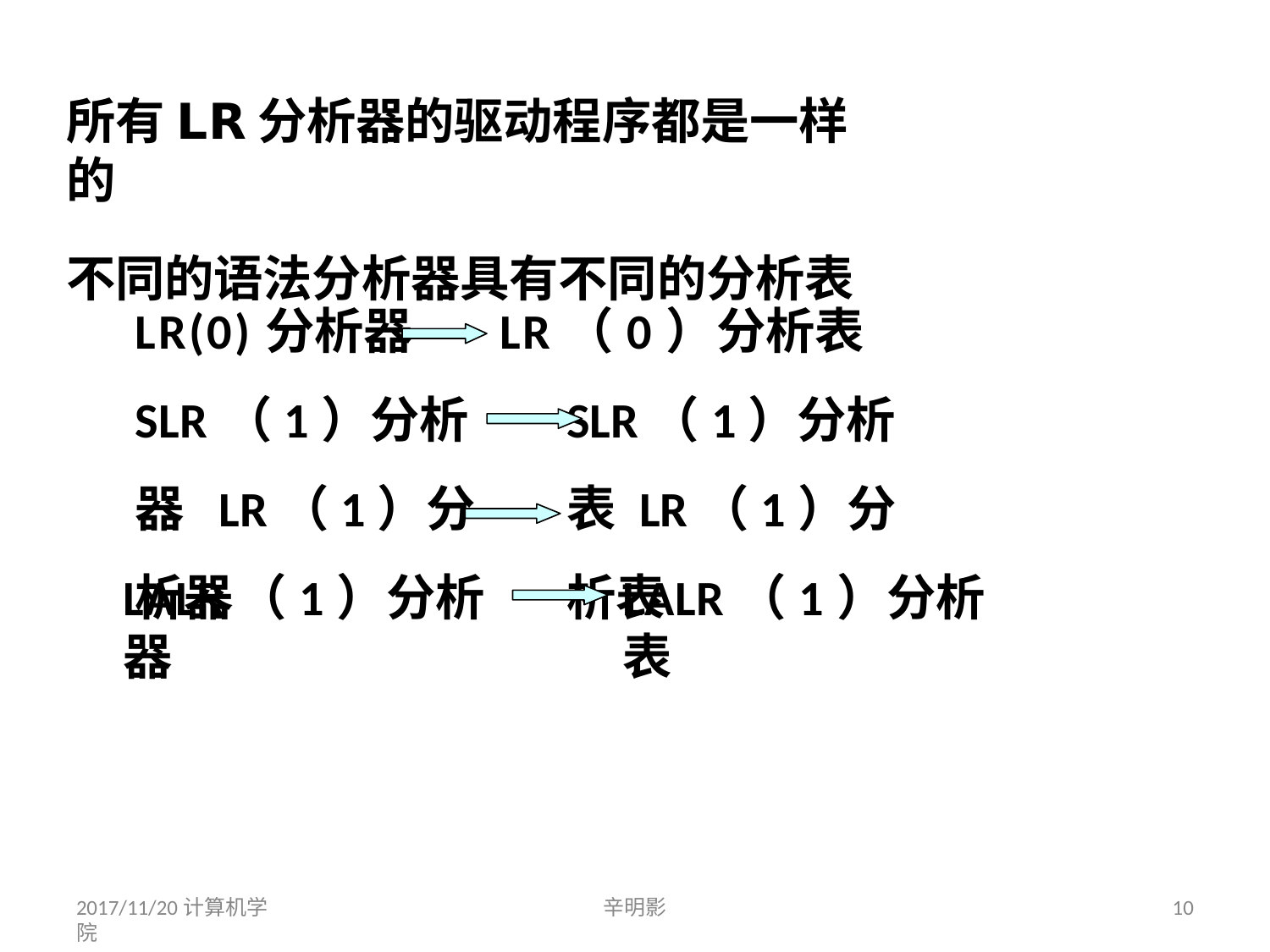

# 所有LR分析器的驱动程序都是一样的
不同的语法分析器具有不同的分析表
LR(0)分析器 SLR（1）分析器  LR（1）分析器
LR（0）分析表 SLR（1）分析表 LR（1）分析表

LALR（1）分析器
LALR（1）分析表

2017/11/20计算机学院
辛明影
10